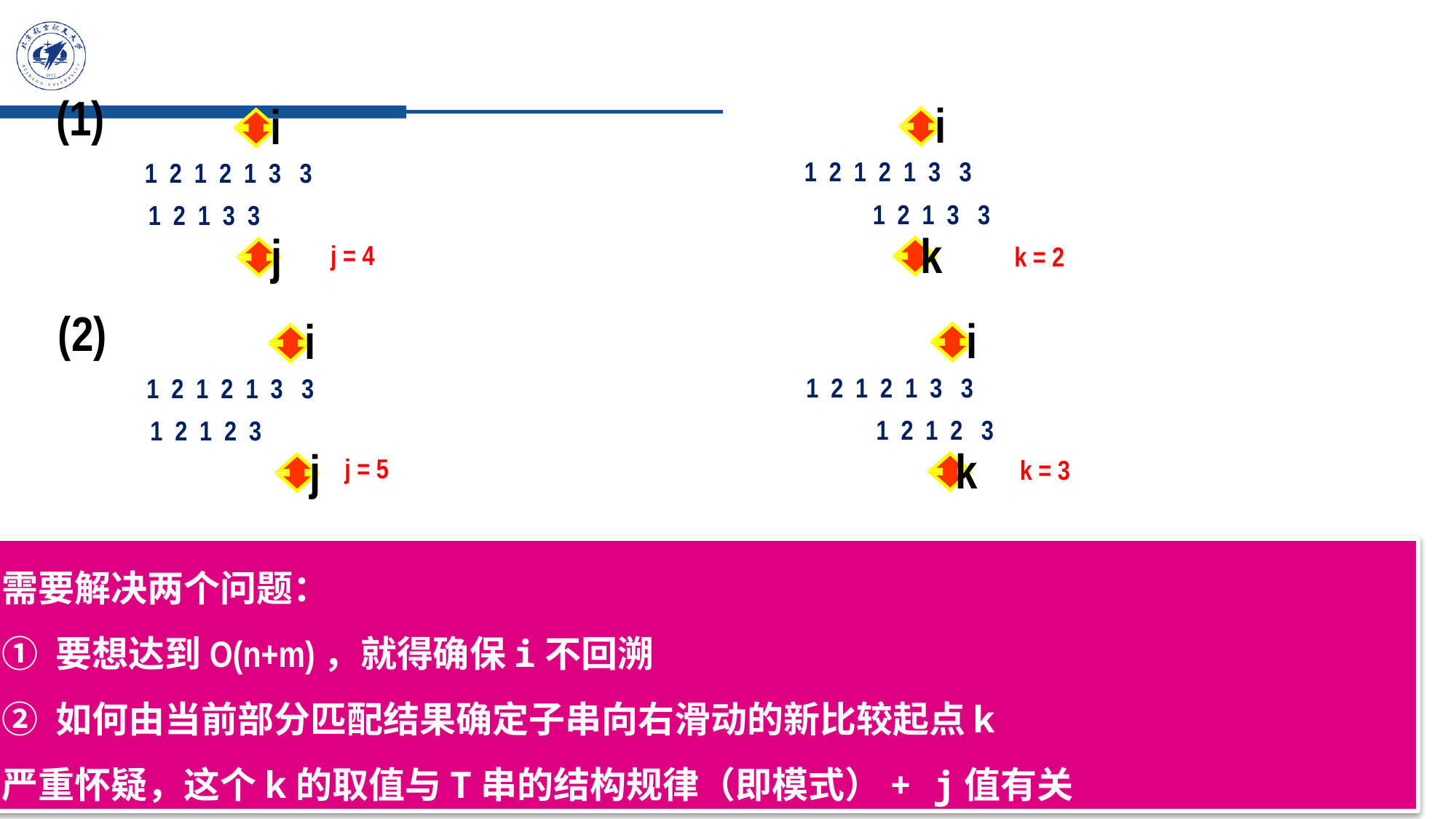

(1)
i

i

1  2  1  2  1  3   3
1  2  1  2  1  3   3
1  2  1  3   3
1  2  1  3  3
k

j

j = 4
k = 2
(2)
i

i

1  2  1  2  1  3   3
1  2  1  2  1  3   3
1  2  1  2   3
1  2  1  2  3
k

j

j = 5
k = 3
需要解决两个问题：
① 要想达到O(n+m)，就得确保i不回溯
② 如何由当前部分匹配结果确定子串向右滑动的新比较起点k
严重怀疑，这个k的取值与T串的结构规律（即模式）+ j值有关